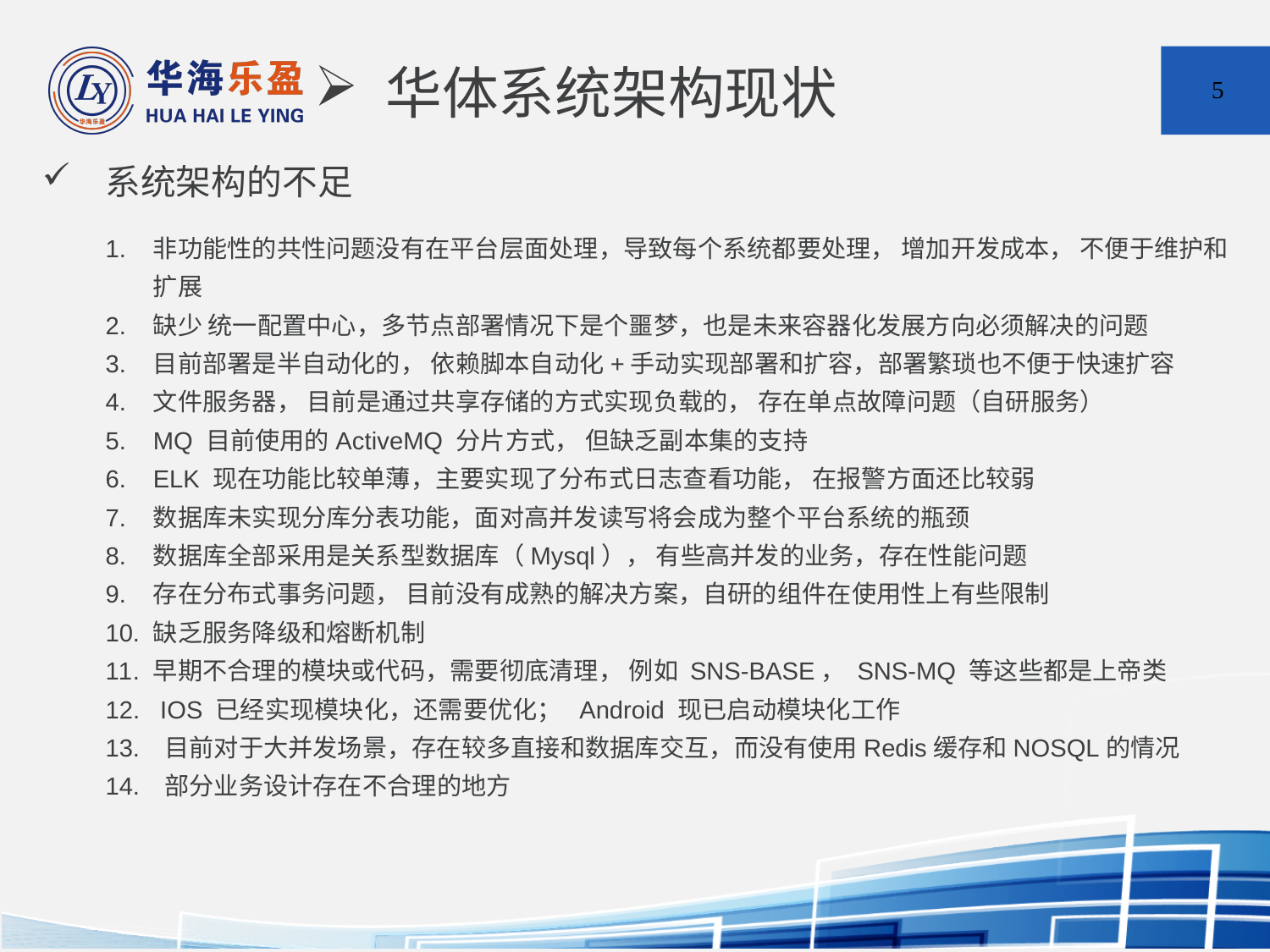

华体系统架构现状
5
# 系统架构的不足
非功能性的共性问题没有在平台层面处理，导致每个系统都要处理， 增加开发成本， 不便于维护和扩展
缺少 统一配置中心，多节点部署情况下是个噩梦，也是未来容器化发展方向必须解决的问题
目前部署是半自动化的， 依赖脚本自动化+手动实现部署和扩容，部署繁琐也不便于快速扩容
文件服务器， 目前是通过共享存储的方式实现负载的， 存在单点故障问题（自研服务）
MQ 目前使用的ActiveMQ 分片方式， 但缺乏副本集的支持
ELK 现在功能比较单薄，主要实现了分布式日志查看功能， 在报警方面还比较弱
数据库未实现分库分表功能，面对高并发读写将会成为整个平台系统的瓶颈
数据库全部采用是关系型数据库（Mysql）， 有些高并发的业务，存在性能问题
存在分布式事务问题， 目前没有成熟的解决方案，自研的组件在使用性上有些限制
缺乏服务降级和熔断机制
早期不合理的模块或代码，需要彻底清理， 例如 SNS-BASE， SNS-MQ 等这些都是上帝类
 IOS 已经实现模块化，还需要优化；  Android 现已启动模块化工作
 目前对于大并发场景，存在较多直接和数据库交互，而没有使用Redis缓存和NOSQL的情况
 部分业务设计存在不合理的地方